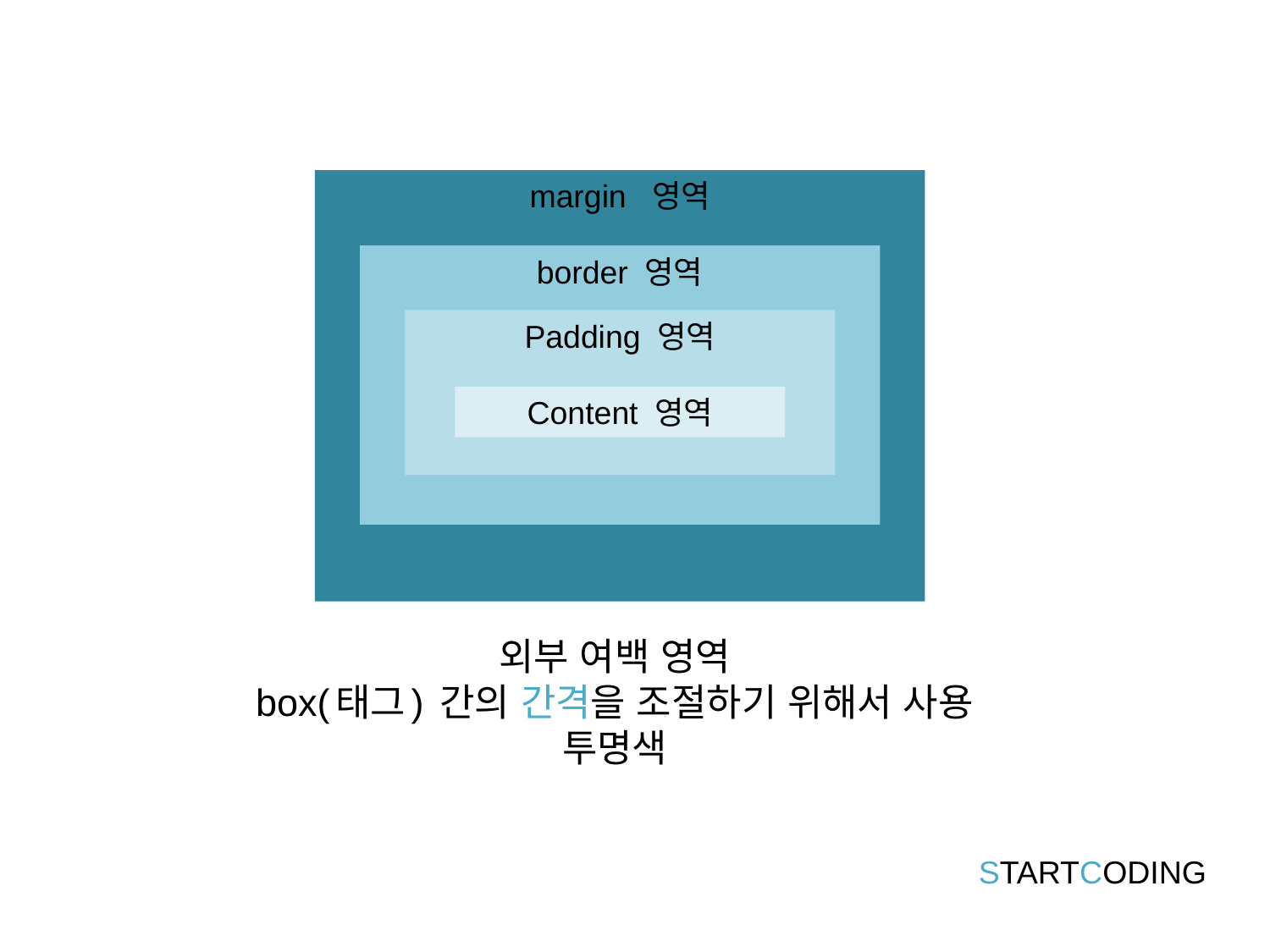

margin  영역

border 영역

Padding 영역

Content 영역
외부 여백 영역
box(태그) 간의 간격을 조절하기 위해서 사용
투명색
STARTCODING